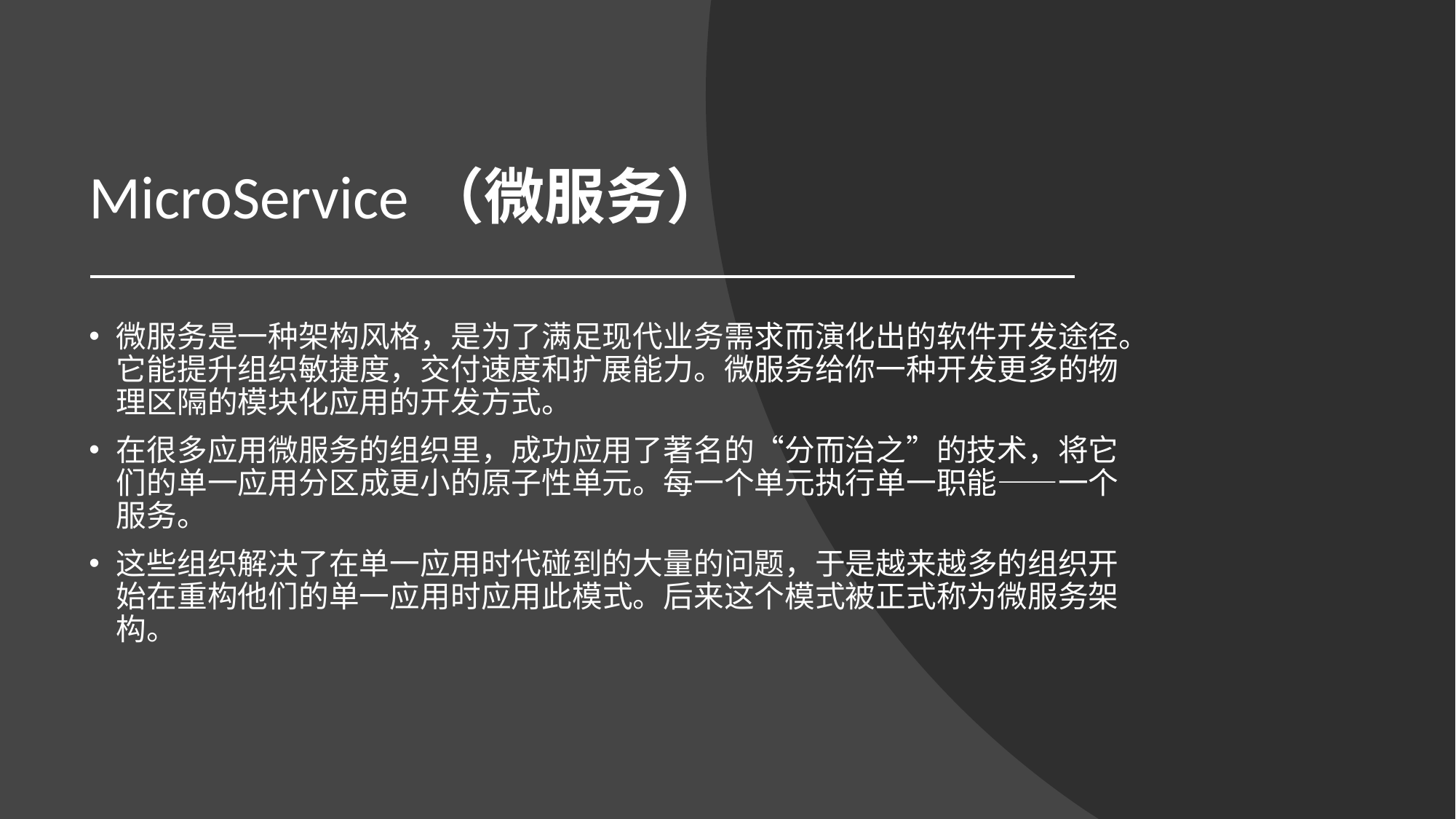

# MicroService（微服务）
微服务是一种架构风格，是为了满足现代业务需求而演化出的软件开发途径。它能提升组织敏捷度，交付速度和扩展能力。微服务给你一种开发更多的物理区隔的模块化应用的开发方式。
在很多应用微服务的组织里，成功应用了著名的“分而治之”的技术，将它们的单一应用分区成更小的原子性单元。每一个单元执行单一职能——一个服务。
这些组织解决了在单一应用时代碰到的大量的问题，于是越来越多的组织开始在重构他们的单一应用时应用此模式。后来这个模式被正式称为微服务架构。